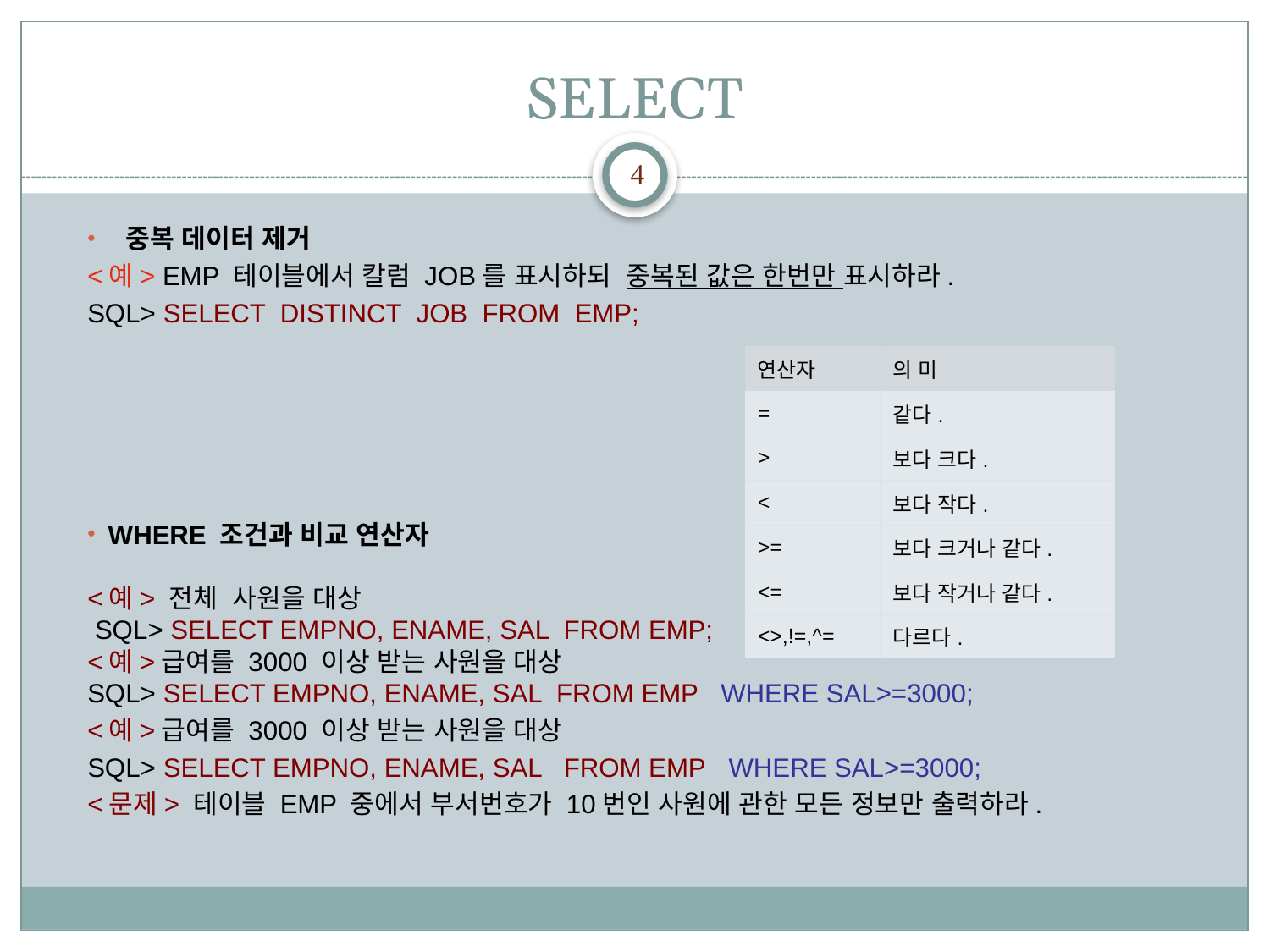

# SELECT
4
중복 데이터 제거
<예> EMP 테이블에서 칼럼 JOB를 표시하되  중복된 값은 한번만 표시하라.
SQL> SELECT  DISTINCT  JOB  FROM  EMP;

WHERE 조건과 비교 연산자

<예> 전체  사원을 대상
 SQL> SELECT EMPNO, ENAME, SAL  FROM EMP;
<예>급여를 3000 이상 받는 사원을 대상
SQL> SELECT EMPNO, ENAME, SAL  FROM EMP   WHERE SAL>=3000;
<예>급여를 3000 이상 받는 사원을 대상
SQL> SELECT EMPNO, ENAME, SAL   FROM EMP   WHERE SAL>=3000;
<문제> 테이블 EMP 중에서 부서번호가 10번인 사원에 관한 모든 정보만 출력하라.

| 연산자 | 의 미 |
| --- | --- |
| = | 같다. |
| > | 보다 크다. |
| < | 보다 작다. |
| >= | 보다 크거나 같다. |
| <= | 보다 작거나 같다. |
| <>,!=,^= | 다르다. |